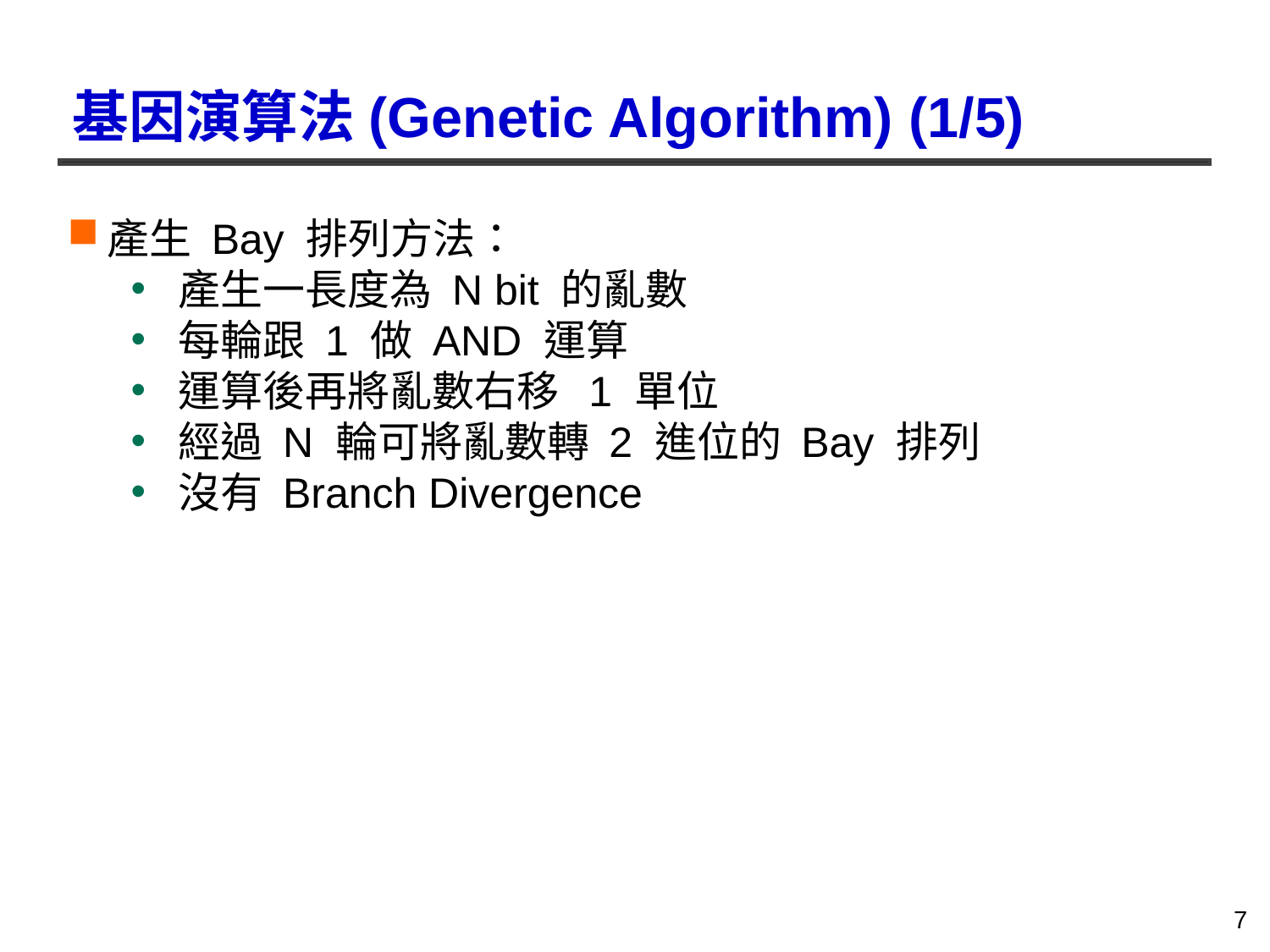

# 基因演算法(Genetic Algorithm) (1/5)
產生 Bay 排列方法：
產生一長度為 N bit 的亂數
每輪跟 1 做 AND 運算
運算後再將亂數右移  1 單位
經過 N 輪可將亂數轉 2 進位的 Bay 排列
沒有 Branch Divergence
7